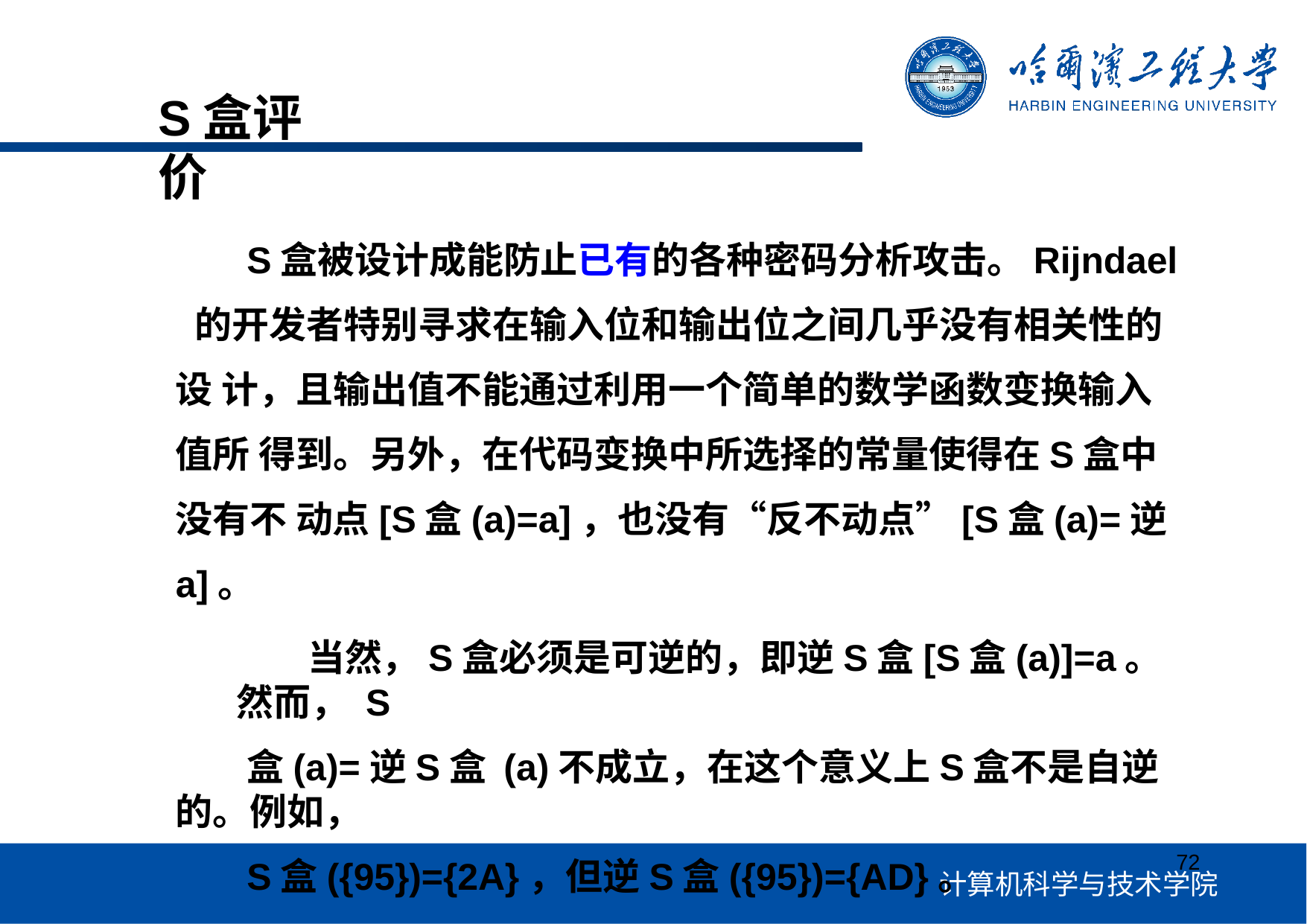

# S盒评价
S盒被设计成能防止已有的各种密码分析攻击。Rijndael  的开发者特别寻求在输入位和输出位之间几乎没有相关性的设 计，且输出值不能通过利用一个简单的数学函数变换输入值所 得到。另外，在代码变换中所选择的常量使得在S盒中没有不 动点[S盒(a)=a]，也没有“反不动点”[S盒(a)=逆a]。
当然，S盒必须是可逆的，即逆S盒[S盒(a)]=a。然而， S
盒(a)=逆S盒 (a)不成立，在这个意义上S盒不是自逆的。例如，
S盒({95})={2A}，但逆S盒({95})={AD}。
72